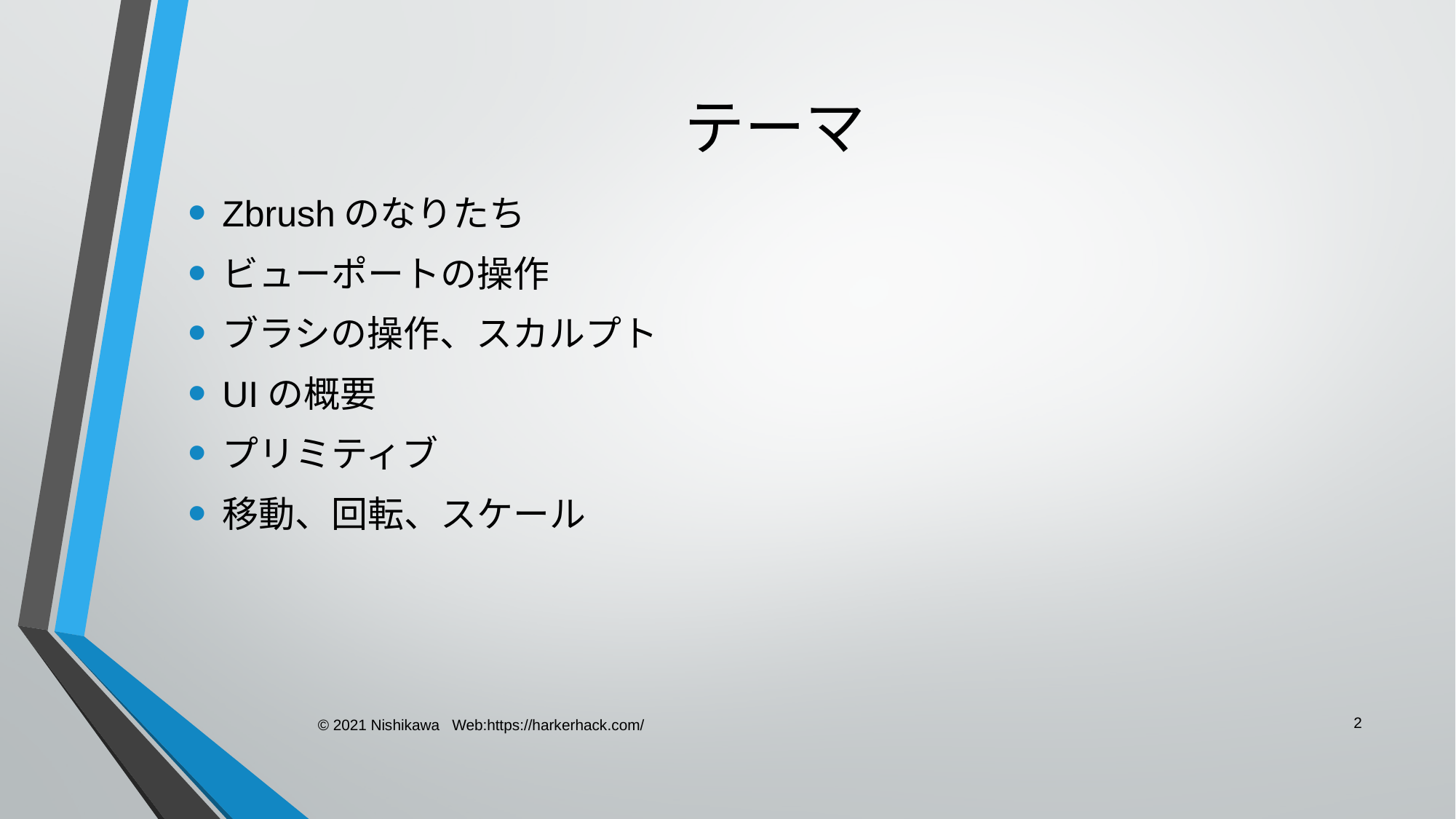

# テーマ
Zbrushのなりたち
ビューポートの操作
ブラシの操作、スカルプト
UIの概要
プリミティブ
移動、回転、スケール

2
© 2021 Nishikawa   Web:https://harkerhack.com/